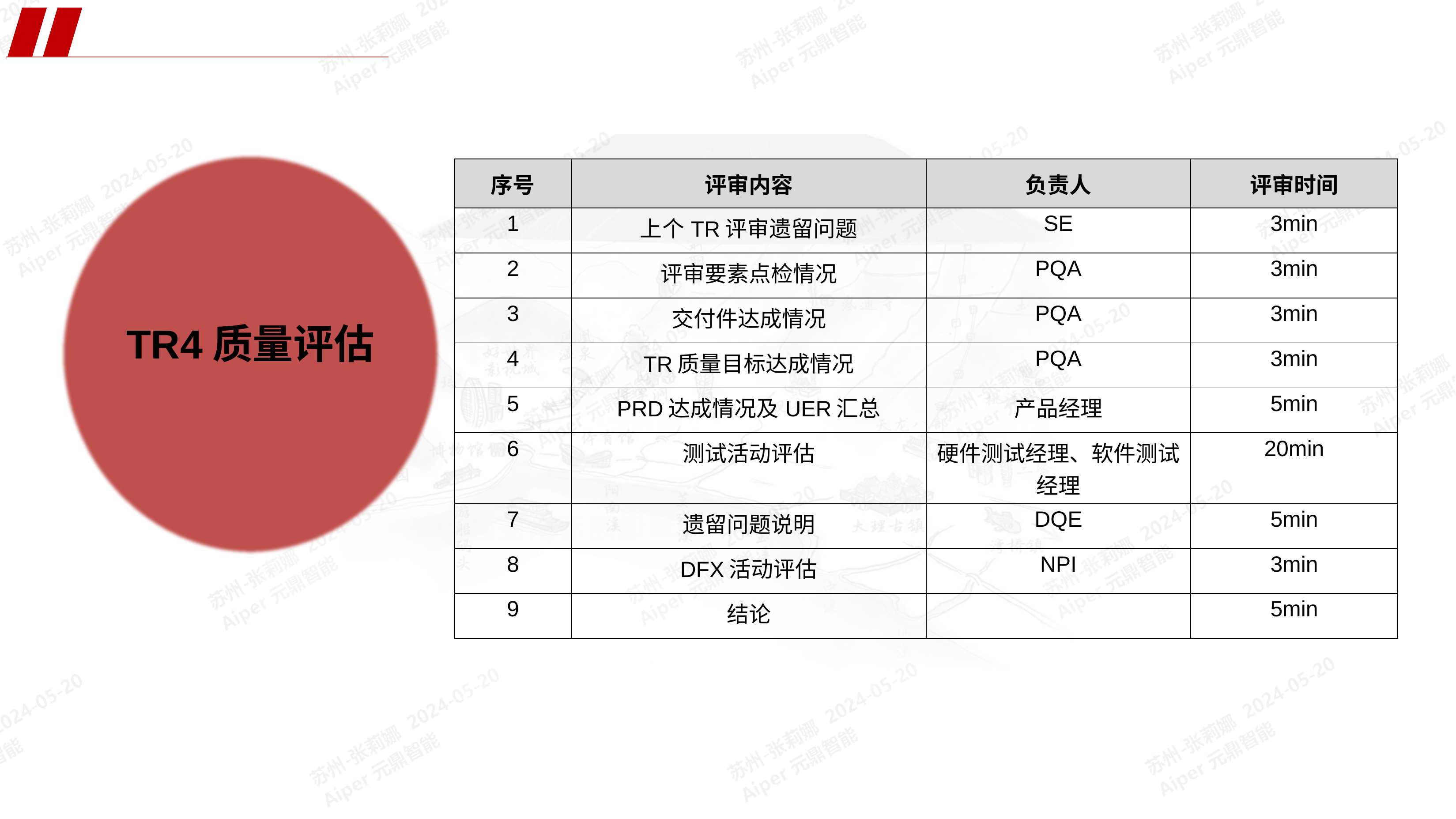

TR4质量评估
| 序号 | 评审内容 | 负责人 | 评审时间 |
| --- | --- | --- | --- |
| 1 | 上个TR评审遗留问题 | SE | 3min |
| 2 | 评审要素点检情况 | PQA | 3min |
| 3 | 交付件达成情况 | PQA | 3min |
| 4 | TR质量目标达成情况 | PQA | 3min |
| 5 | PRD达成情况及UER汇总 | 产品经理 | 5min |
| 6 | 测试活动评估 | 硬件测试经理、软件测试经理 | 20min |
| 7 | 遗留问题说明 | DQE | 5min |
| 8 | DFX活动评估 | NPI | 3min |
| 9 | 结论 |  | 5min |